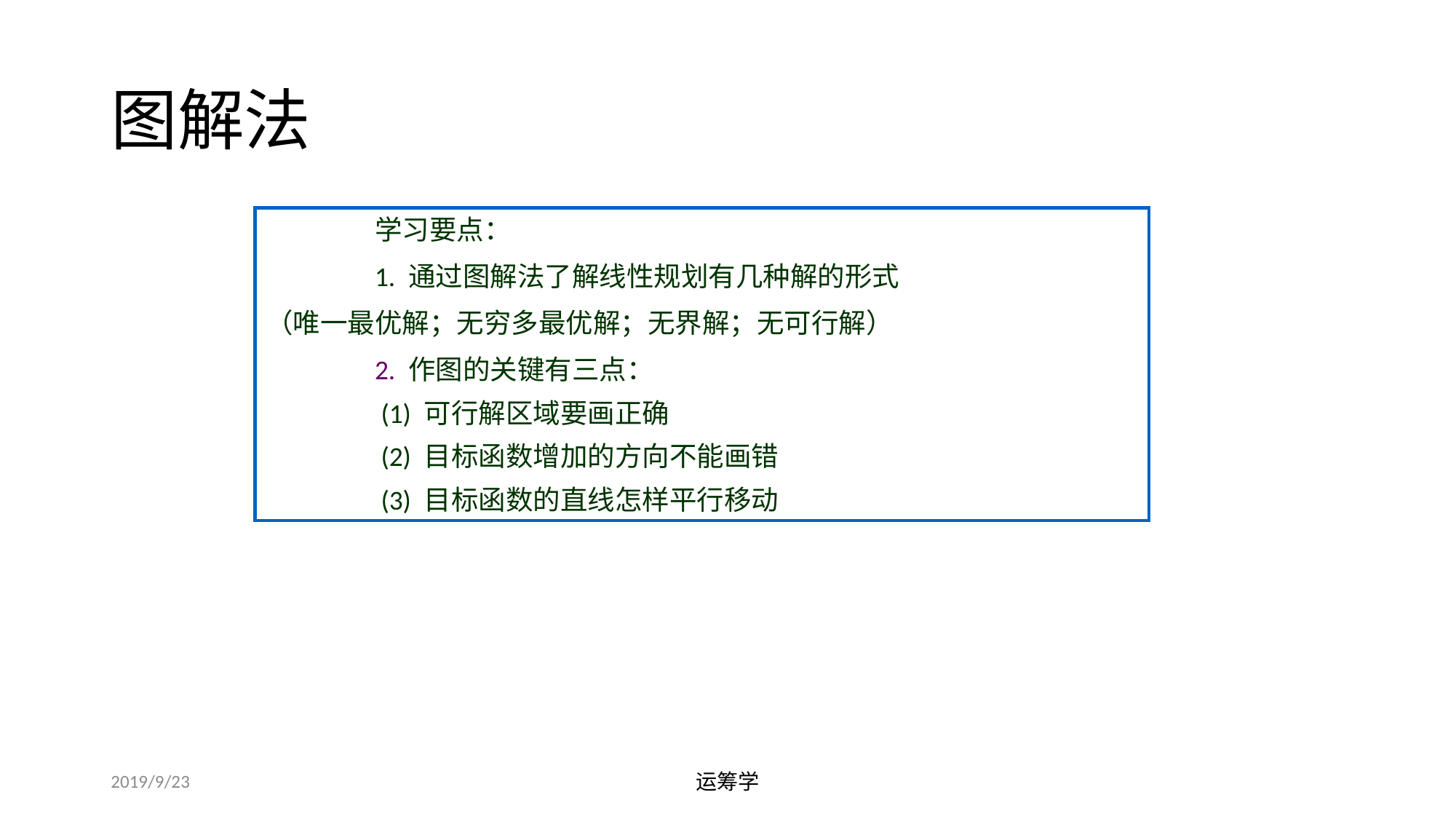

# 图解法
	学习要点：
	1. 通过图解法了解线性规划有几种解的形式
（唯一最优解；无穷多最优解；无界解；无可行解）
	2. 作图的关键有三点：
	 (1) 可行解区域要画正确
	 (2) 目标函数增加的方向不能画错
	 (3) 目标函数的直线怎样平行移动
2019/9/23
运筹学